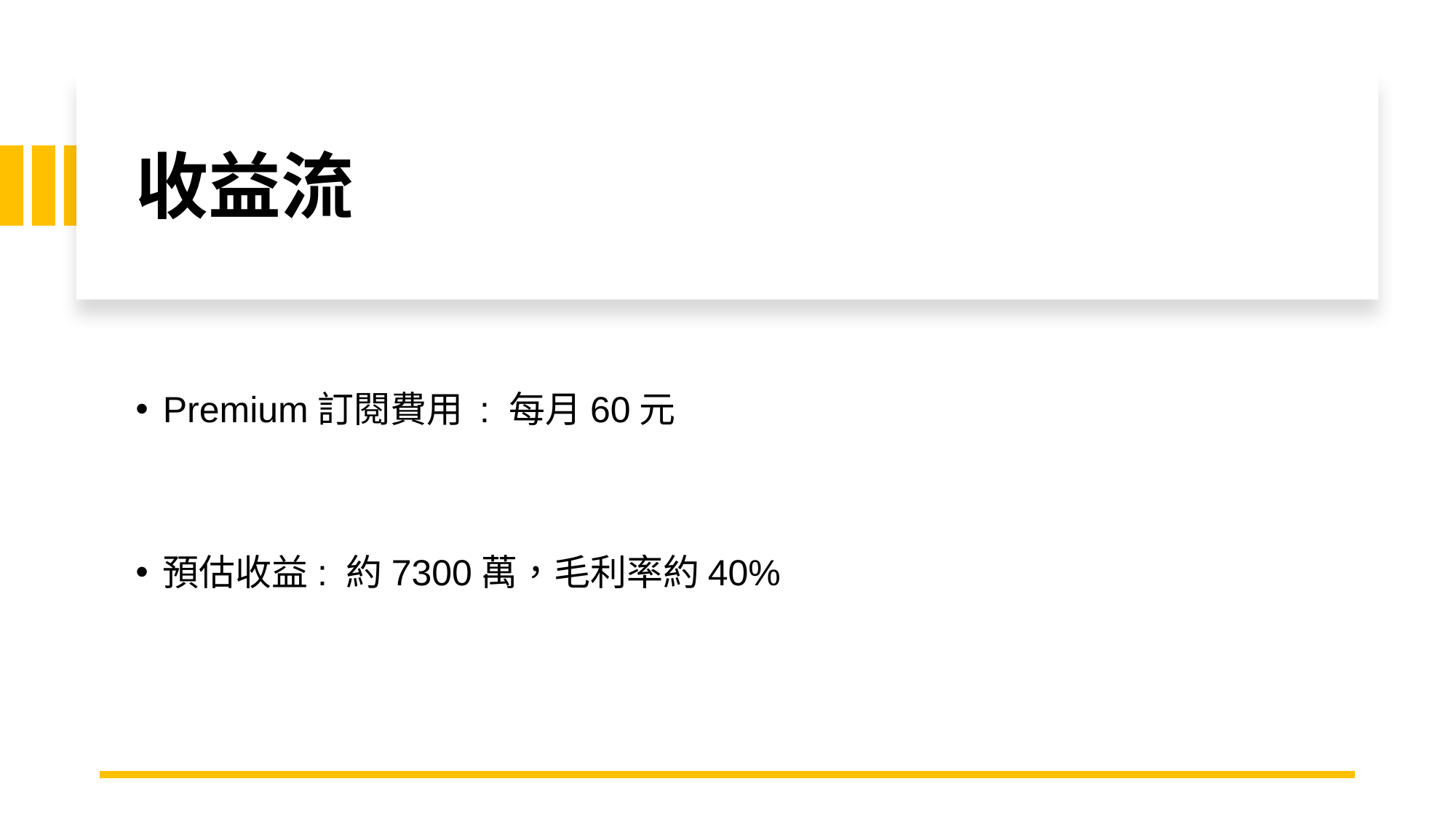

# 收益流

Premium訂閱費用 : 每月60元

預估收益: 約7300萬，毛利率約40%